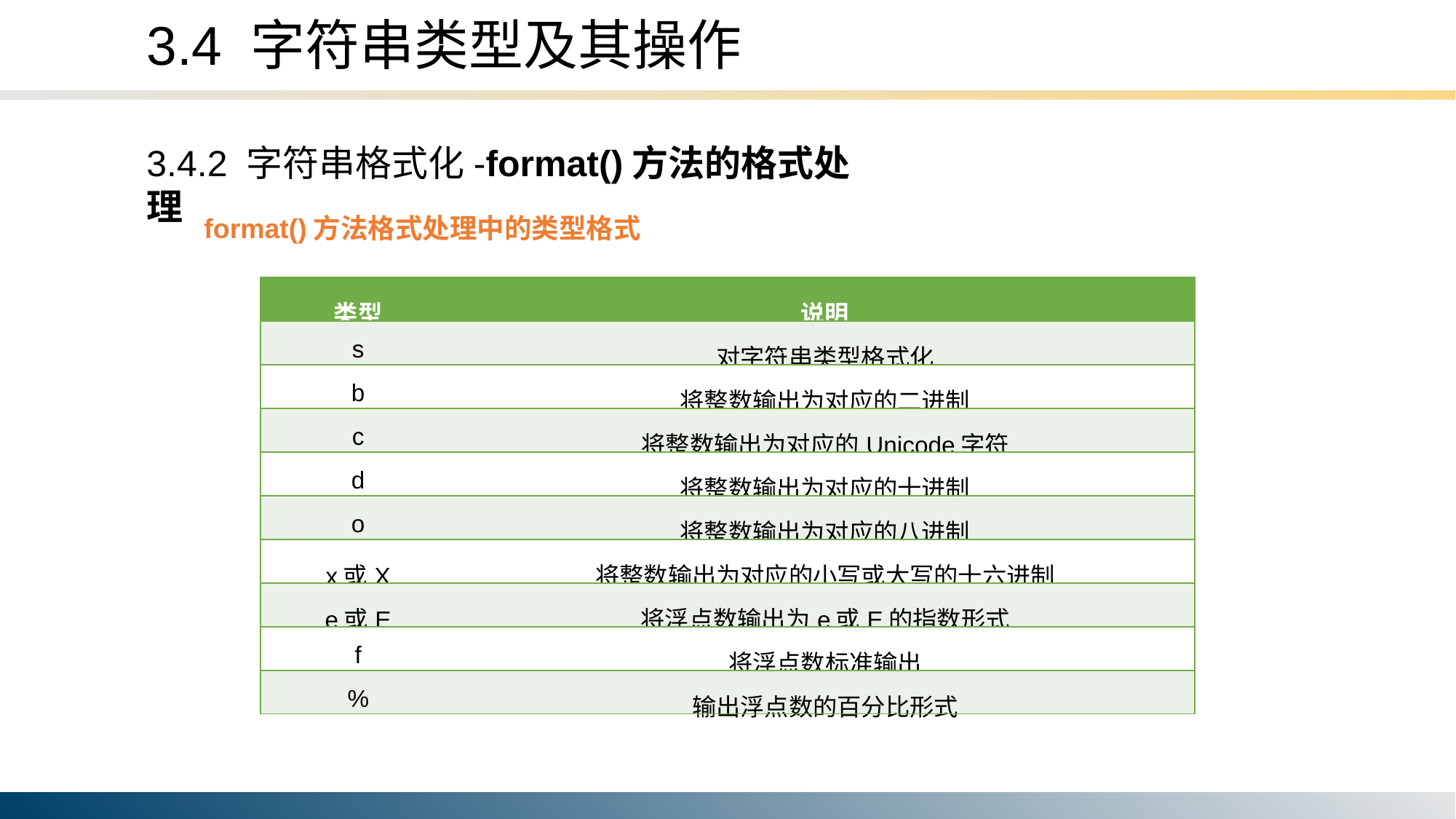

3.4 字符串类型及其操作

3.4.2 字符串格式化-format()方法的格式处理
format()方法格式处理中的类型格式
| 类型 | 说明 |
| --- | --- |
| s | 对字符串类型格式化 |
| b | 将整数输出为对应的二进制 |
| c | 将整数输出为对应的Unicode字符 |
| d | 将整数输出为对应的十进制 |
| o | 将整数输出为对应的八进制 |
| x或X | 将整数输出为对应的小写或大写的十六进制 |
| e或E | 将浮点数输出为e或E的指数形式 |
| f | 将浮点数标准输出 |
| % | 输出浮点数的百分比形式 |